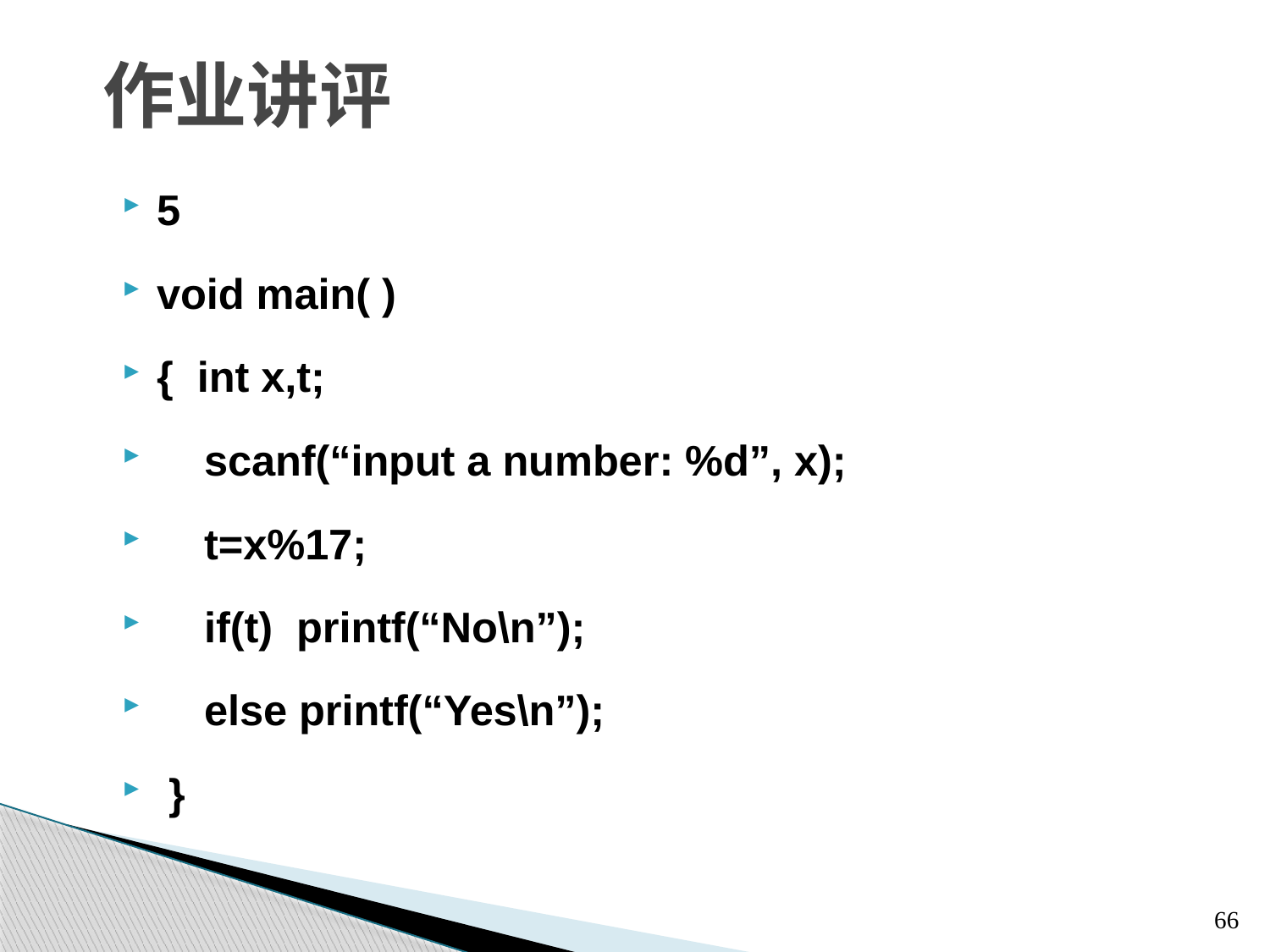

# 作业讲评
5
void main( )
{  int x,t;
    scanf(“input a number: %d”, x);
    t=x%17;
    if(t)  printf(“No\n”);
    else printf(“Yes\n”);
 }
66